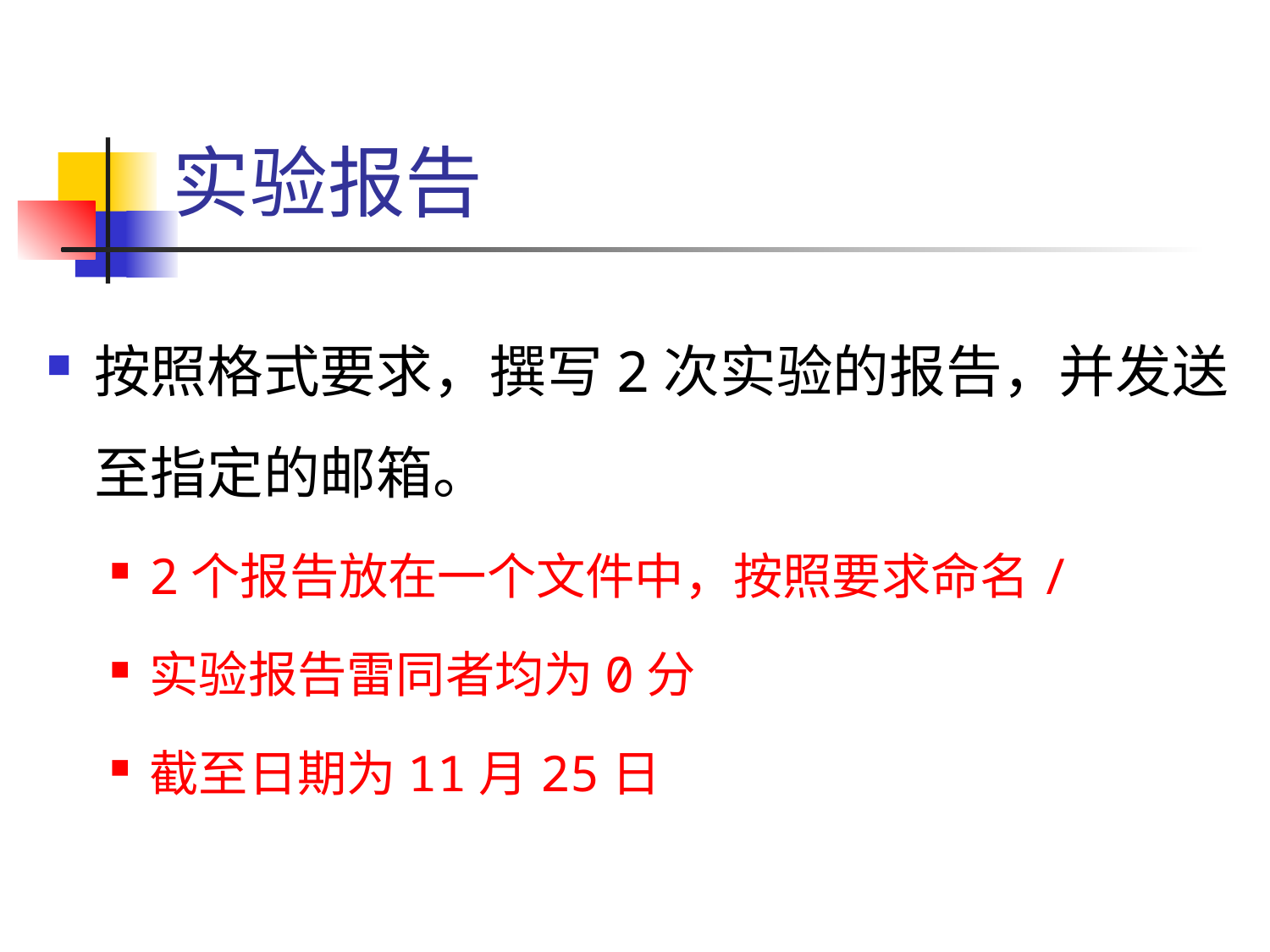

# 实验报告
按照格式要求，撰写2次实验的报告，并发送至指定的邮箱。
2个报告放在一个文件中，按照要求命名/
实验报告雷同者均为0分
截至日期为11月25日